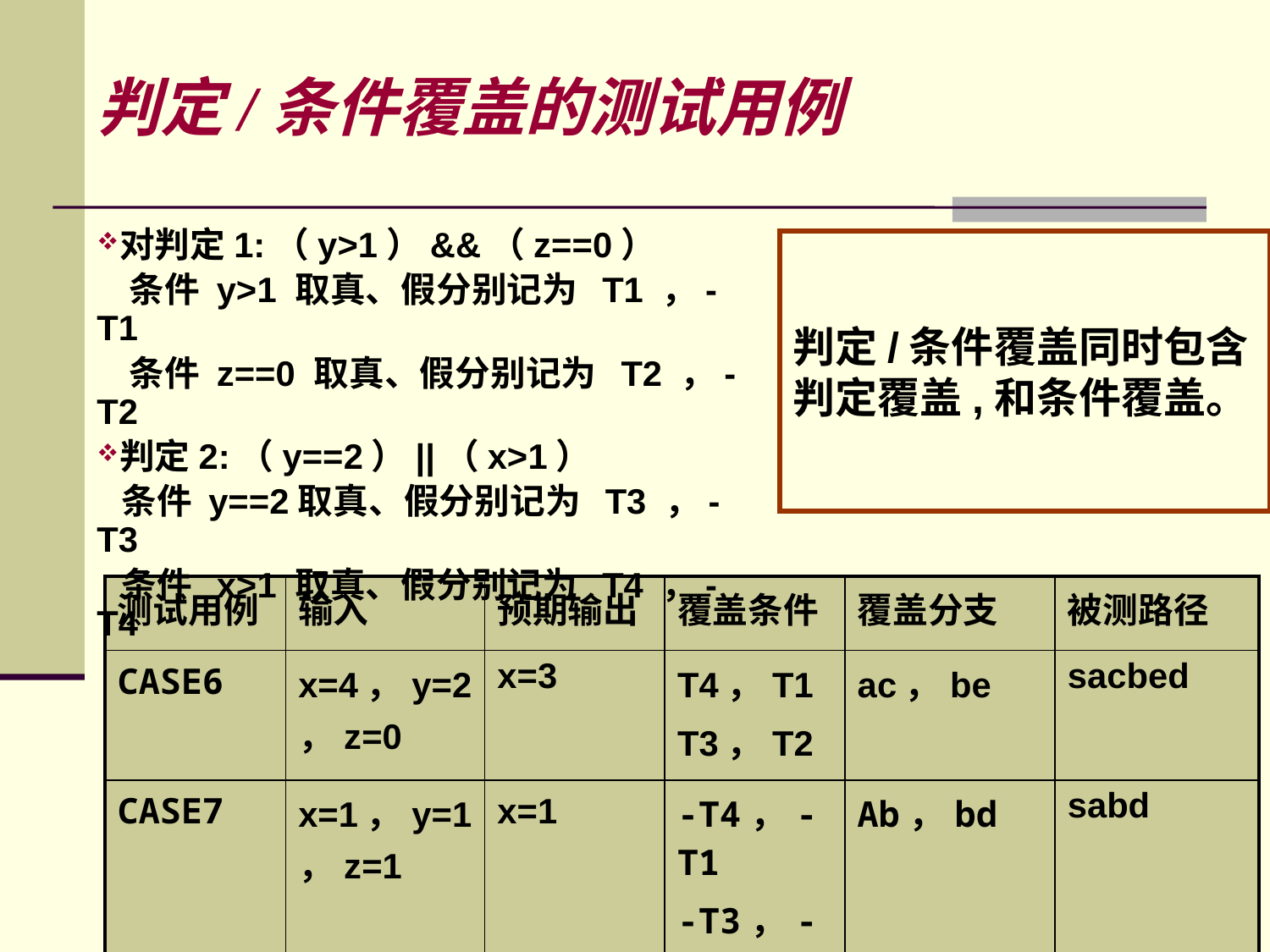

判定/条件覆盖的测试用例
对判定1:（y>1）&&（z==0）
   条件 y>1 取真、假分别记为  T1 ，-T1
   条件 z==0 取真、假分别记为  T2 ，-T2
判定2:（y==2）||（x>1）
  条件 y==2取真、假分别记为  T3 ，-T3
  条件  x>1 取真、假分别记为  T4 ，-T4
判定/条件覆盖同时包含判定覆盖,和条件覆盖。
| 测试用例 | 输入 | 预期输出 | 覆盖条件 | 覆盖分支 | 被测路径 |
| --- | --- | --- | --- | --- | --- |
| CASE6 | x=4，y=2，z=0 | x=3 | T4，T1 T3，T2 | ac，be | sacbed |
| CASE7 | x=1，y=1，z=1 | x=1 | -T4，-T1 -T3，-T2 | Ab，bd | sabd |